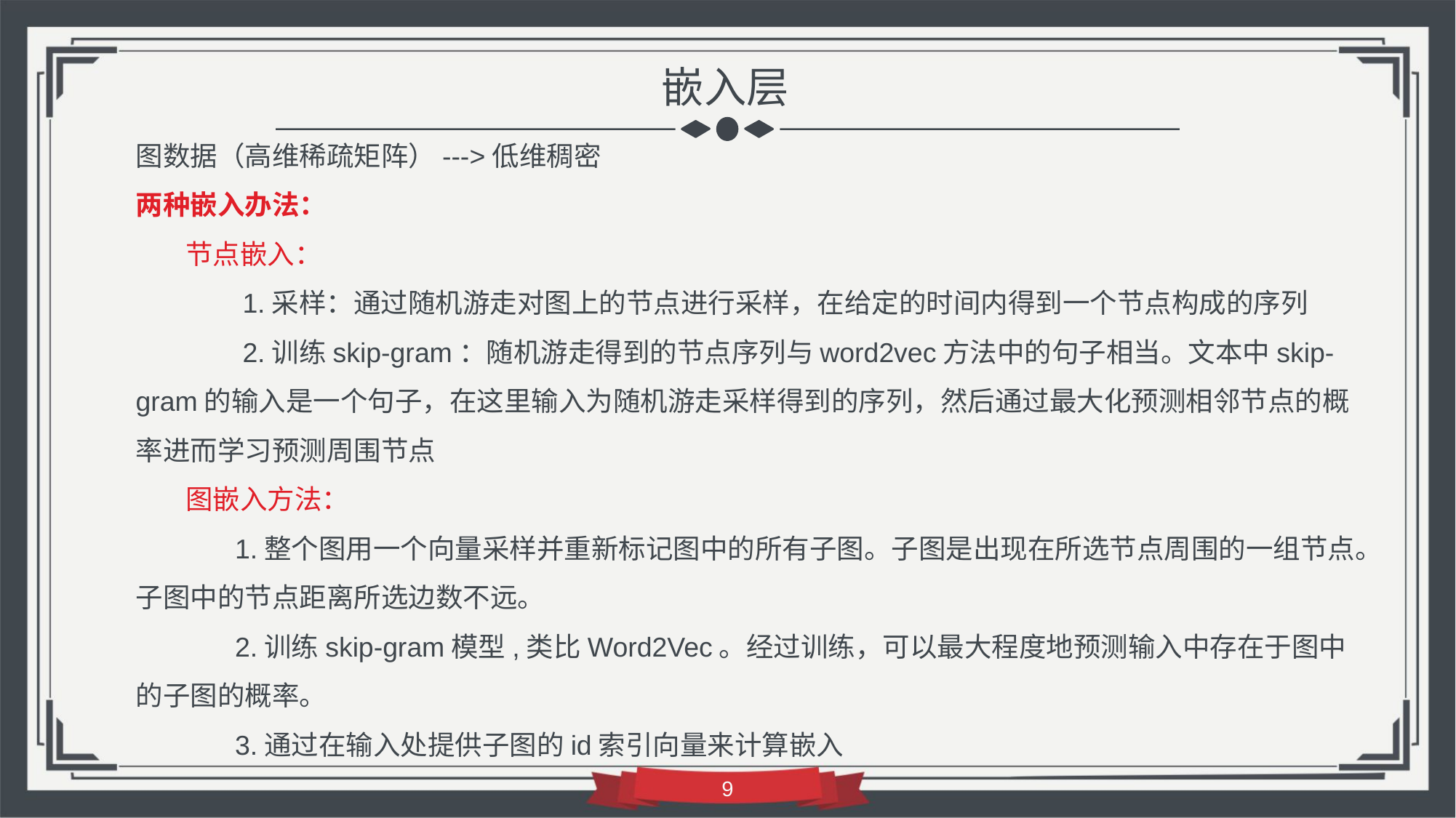

嵌入层

图数据（高维稀疏矩阵）--->低维稠密
两种嵌入办法：
       节点嵌入：
              1.采样：通过随机游走对图上的节点进行采样，在给定的时间内得到一个节点构成的序列
              2.训练skip-gram：随机游走得到的节点序列与word2vec方法中的句子相当。文本中skip-gram的输入是一个句子，在这里输入为随机游走采样得到的序列，然后通过最大化预测相邻节点的概率进而学习预测周围节点
       图嵌入方法：
             1.整个图用一个向量采样并重新标记图中的所有子图。子图是出现在所选节点周围的一组节点。子图中的节点距离所选边数不远。
             2.训练skip-gram模型,类比Word2Vec。经过训练，可以最大程度地预测输入中存在于图中的子图的概率。
             3.通过在输入处提供子图的id索引向量来计算嵌入